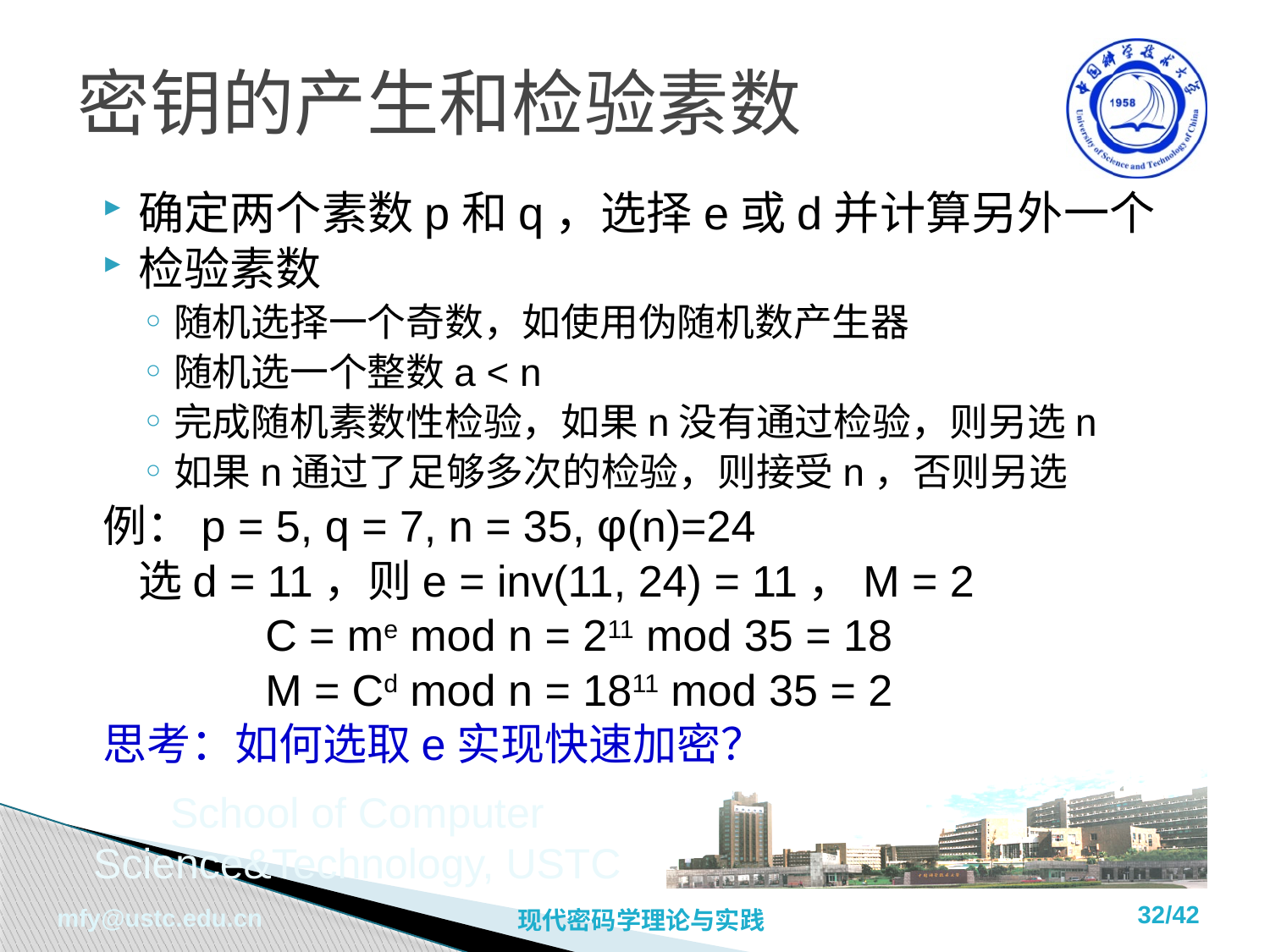

# 密钥的产生和检验素数
确定两个素数p和q，选择e或d并计算另外一个
检验素数
随机选择一个奇数，如使用伪随机数产生器
随机选一个整数a < n
完成随机素数性检验，如果n没有通过检验，则另选n
如果n通过了足够多次的检验，则接受n，否则另选
例：p = 5, q = 7, n = 35, φ(n)=24
	选d = 11，则e = inv(11, 24) = 11，M = 2
		C = me mod n = 211 mod 35 = 18
		M = Cd mod n = 1811 mod 35 = 2
思考：如何选取e实现快速加密？